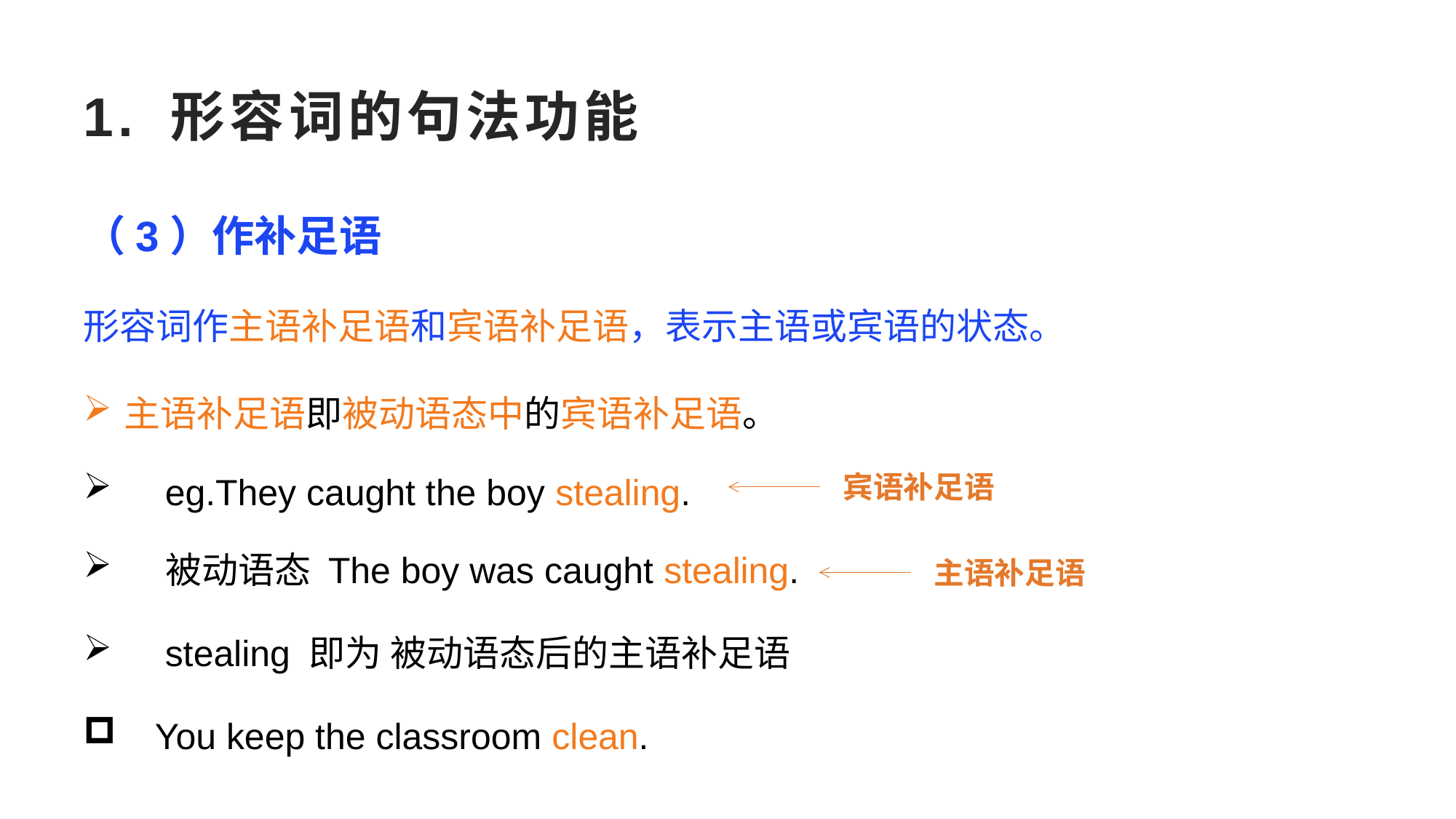

1. 形容词的句法功能
（3）作补足语
形容词作主语补足语和宾语补足语，表示主语或宾语的状态。
主语补足语即被动语态中的宾语补足语。
    eg.They caught the boy stealing.
    被动语态 The boy was caught stealing.
    stealing 即为 被动语态后的主语补足语
   You keep the classroom clean.
宾语补足语
主语补足语